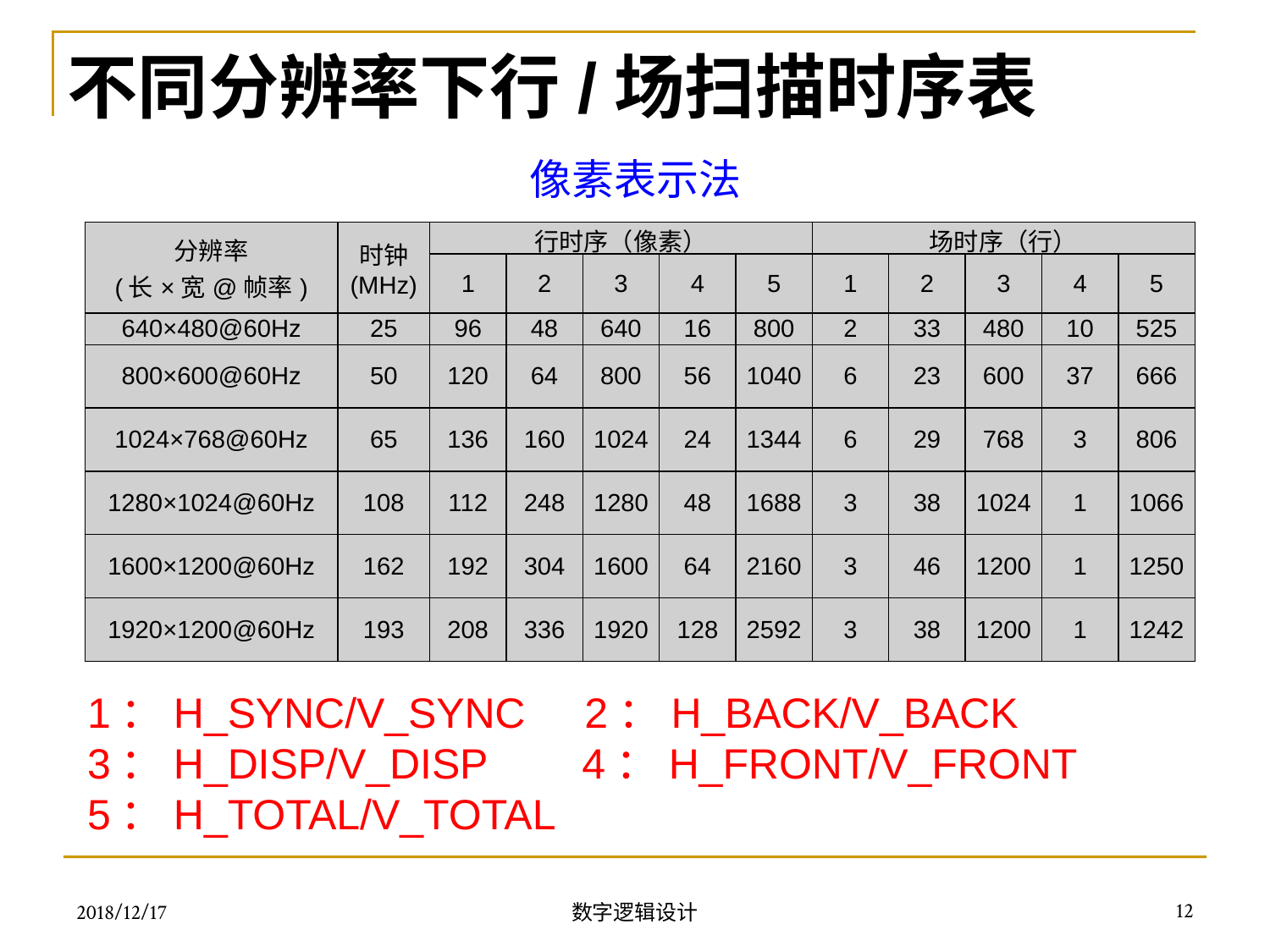

不同分辨率下行/场扫描时序表
像素表示法
| 分辨率 (长×宽@帧率) | 时钟 (MHz) | 行时序（像素） |  |  |  |  | 场时序（行） |  |  |  |  |
| --- | --- | --- | --- | --- | --- | --- | --- | --- | --- | --- | --- |
|  |  | 1 | 2 | 3 | 4 | 5 | 1 | 2 | 3 | 4 | 5 |
| 640×480@60Hz | 25 | 96 | 48 | 640 | 16 | 800 | 2 | 33 | 480 | 10 | 525 |
| 800×600@60Hz | 50 | 120 | 64 | 800 | 56 | 1040 | 6 | 23 | 600 | 37 | 666 |
| 1024×768@60Hz | 65 | 136 | 160 | 1024 | 24 | 1344 | 6 | 29 | 768 | 3 | 806 |
| 1280×1024@60Hz | 108 | 112 | 248 | 1280 | 48 | 1688 | 3 | 38 | 1024 | 1 | 1066 |
| 1600×1200@60Hz | 162 | 192 | 304 | 1600 | 64 | 2160 | 3 | 46 | 1200 | 1 | 1250 |
| 1920×1200@60Hz | 193 | 208 | 336 | 1920 | 128 | 2592 | 3 | 38 | 1200 | 1 | 1242 |
1：H_SYNC/V_SYNC     2：H_BACK/V_BACK
3：H_DISP/V_DISP        4：H_FRONT/V_FRONT
5：H_TOTAL/V_TOTAL
2018/12/17
12
数字逻辑设计